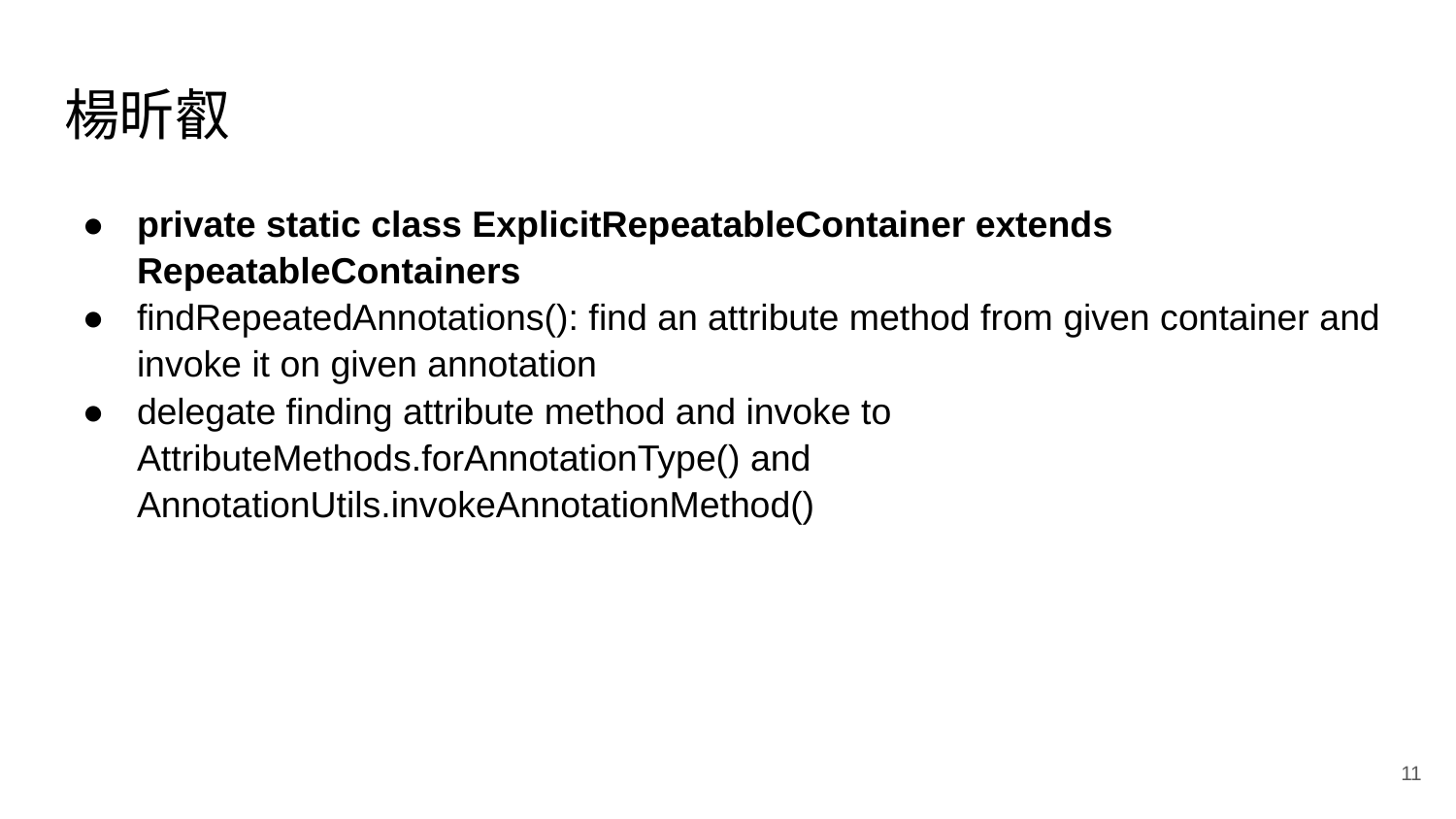

# 楊昕叡

private static class ExplicitRepeatableContainer extends RepeatableContainers
findRepeatedAnnotations(): find an attribute method from given container and invoke it on given annotation
delegate finding attribute method and invoke to AttributeMethods.forAnnotationType() and  AnnotationUtils.invokeAnnotationMethod()
11